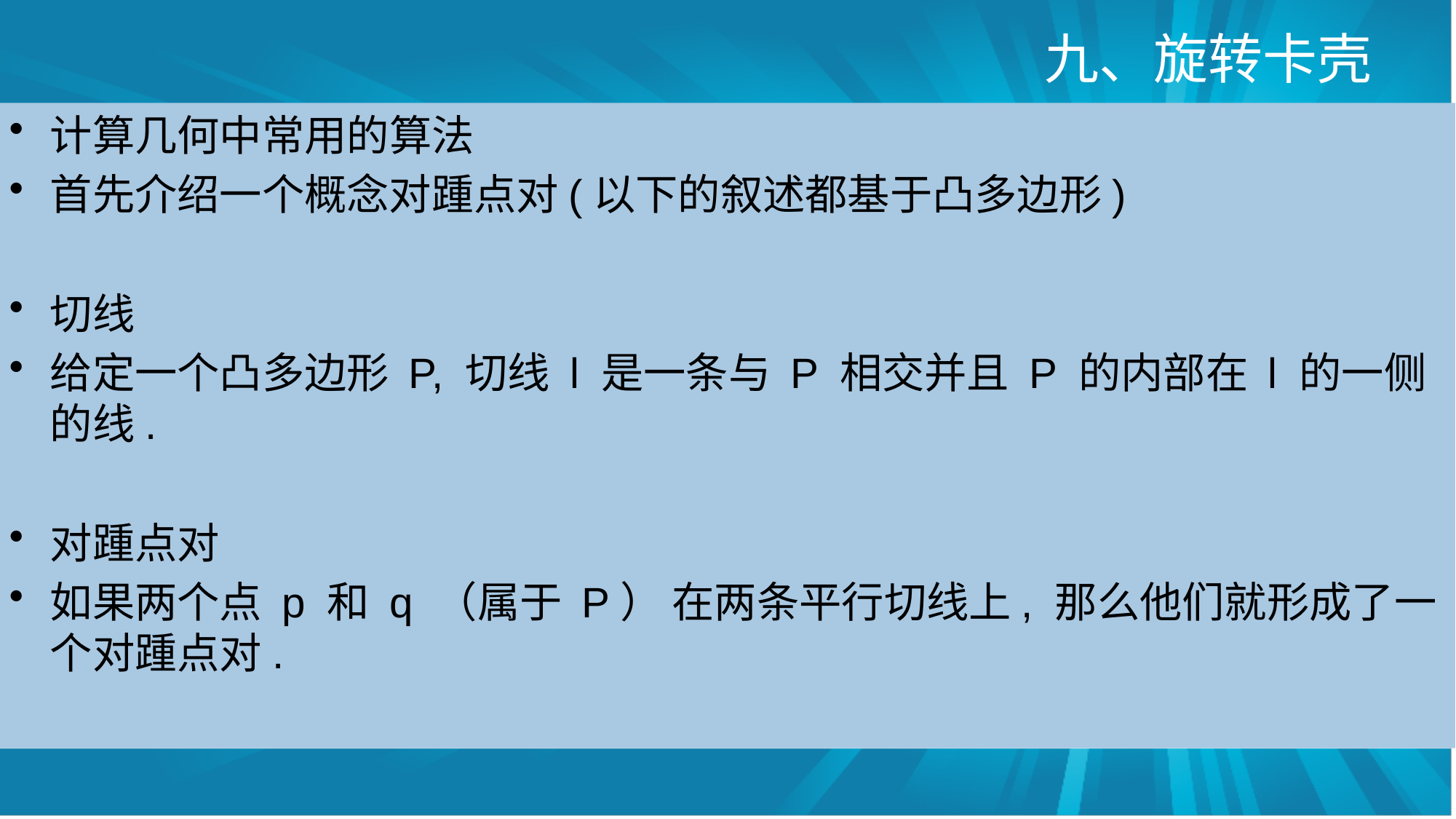

# 九、旋转卡壳
计算几何中常用的算法
首先介绍一个概念对踵点对(以下的叙述都基于凸多边形)

切线
给定一个凸多边形 P, 切线 l 是一条与 P 相交并且 P 的内部在 l 的一侧的线.

对踵点对
如果两个点 p 和 q （属于 P） 在两条平行切线上, 那么他们就形成了一个对踵点对.